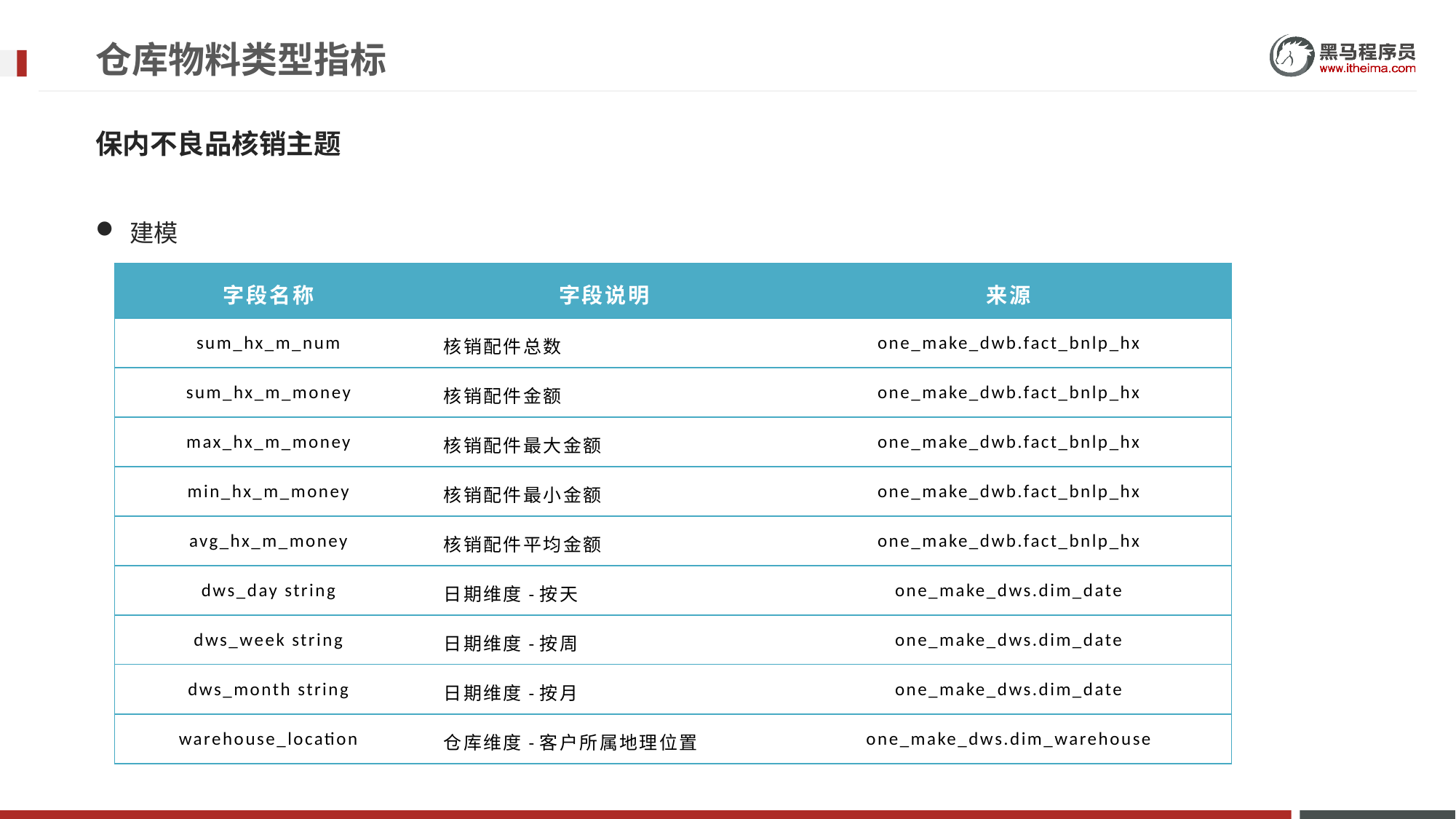

# 仓库物料类型指标
保内不良品核销主题
建模
| 字段名称 | 字段说明 | 来源 |
| --- | --- | --- |
| sum\_hx\_m\_num | 核销配件总数 | one\_make\_dwb.fact\_bnlp\_hx |
| sum\_hx\_m\_money | 核销配件金额 | one\_make\_dwb.fact\_bnlp\_hx |
| max\_hx\_m\_money | 核销配件最大金额 | one\_make\_dwb.fact\_bnlp\_hx |
| min\_hx\_m\_money | 核销配件最小金额 | one\_make\_dwb.fact\_bnlp\_hx |
| avg\_hx\_m\_money | 核销配件平均金额 | one\_make\_dwb.fact\_bnlp\_hx |
| dws\_day string | 日期维度-按天 | one\_make\_dws.dim\_date |
| dws\_week string | 日期维度-按周 | one\_make\_dws.dim\_date |
| dws\_month string | 日期维度-按月 | one\_make\_dws.dim\_date |
| warehouse\_location | 仓库维度-客户所属地理位置 | one\_make\_dws.dim\_warehouse |